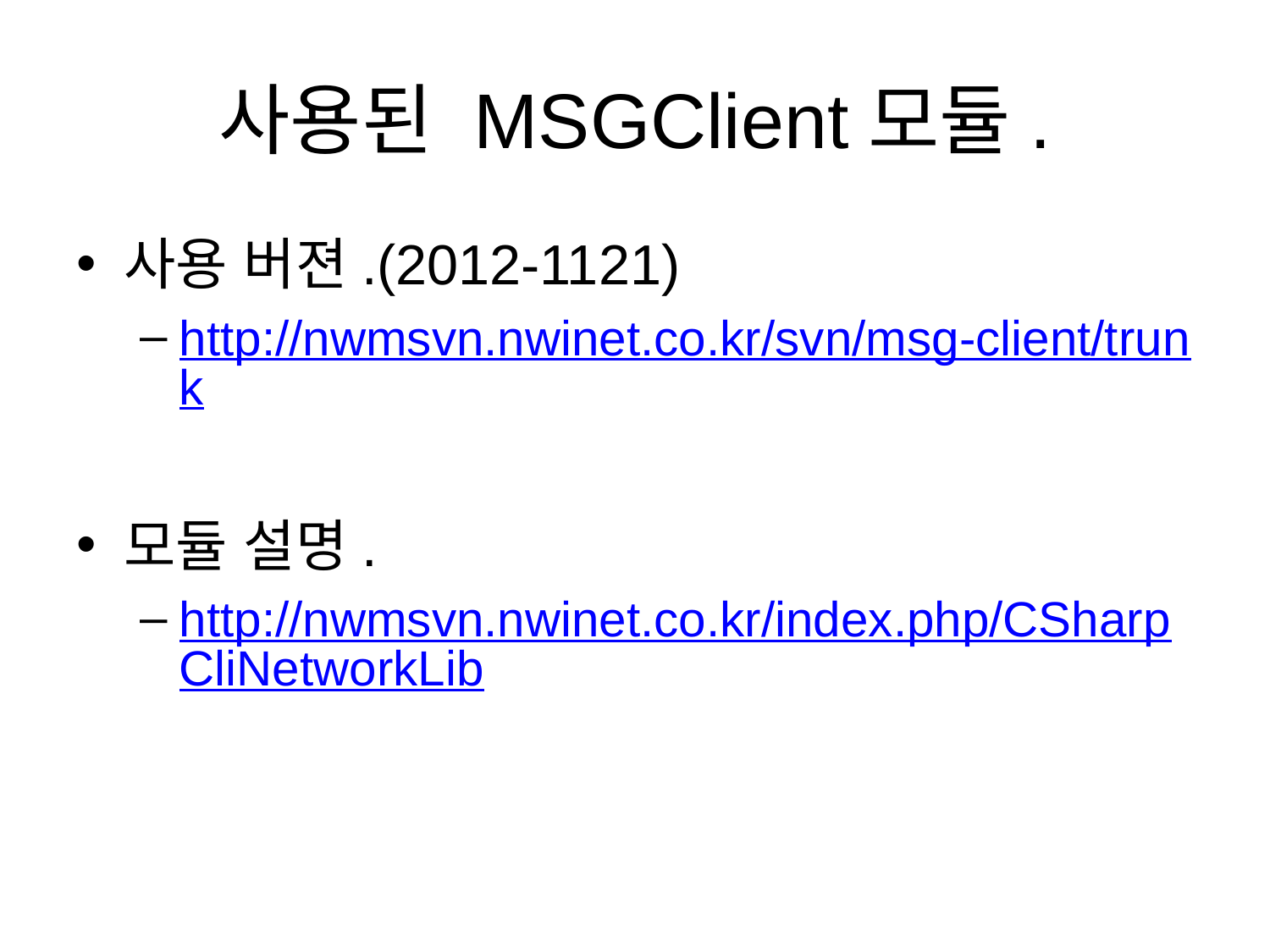

# 사용된 MSGClient모듈.
사용 버젼.(2012-1121)
http://nwmsvn.nwinet.co.kr/svn/msg-client/trunk

모듈 설명.
http://nwmsvn.nwinet.co.kr/index.php/CSharpCliNetworkLib